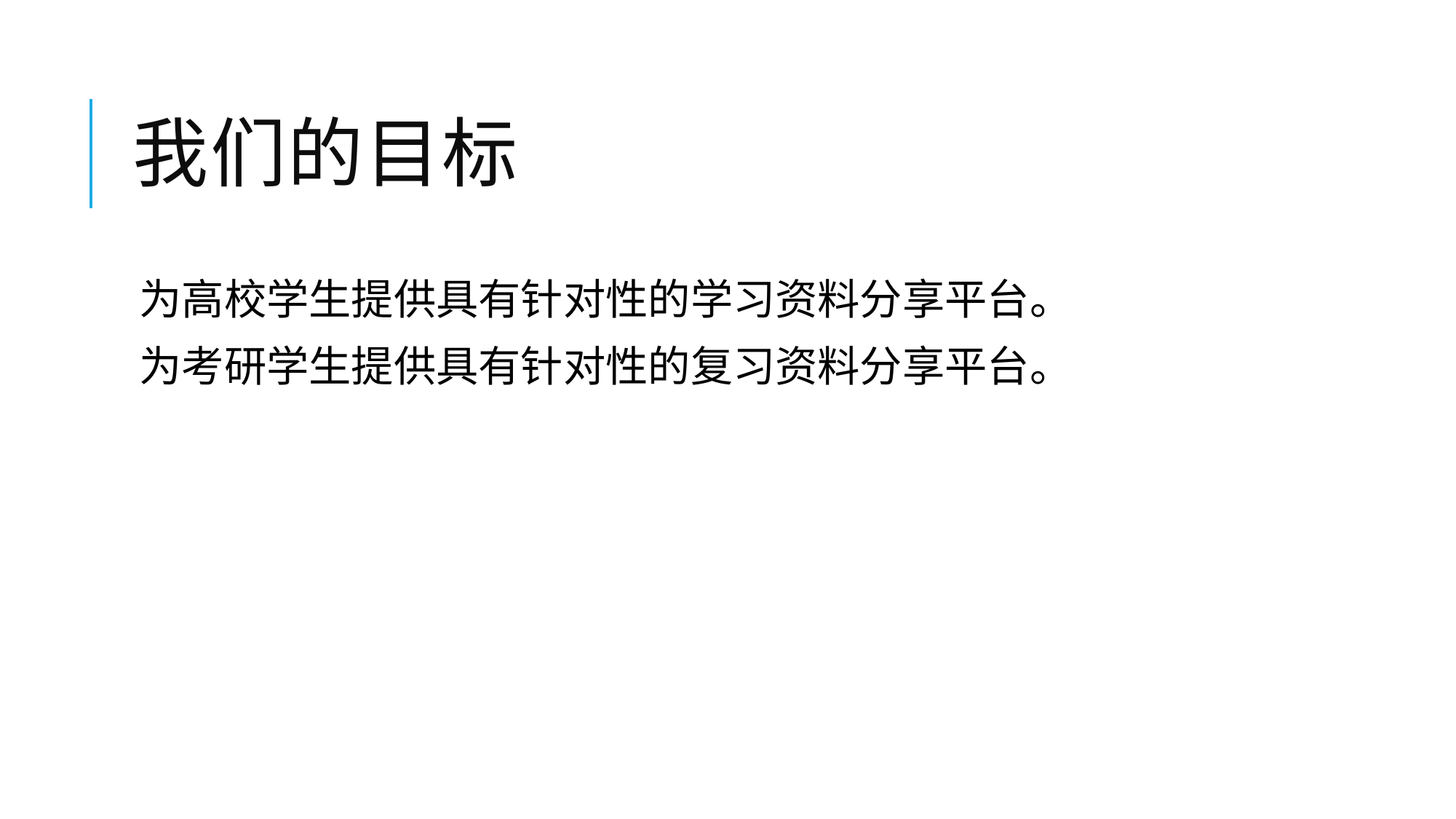

# 我们的目标
为高校学生提供具有针对性的学习资料分享平台。
为考研学生提供具有针对性的复习资料分享平台。